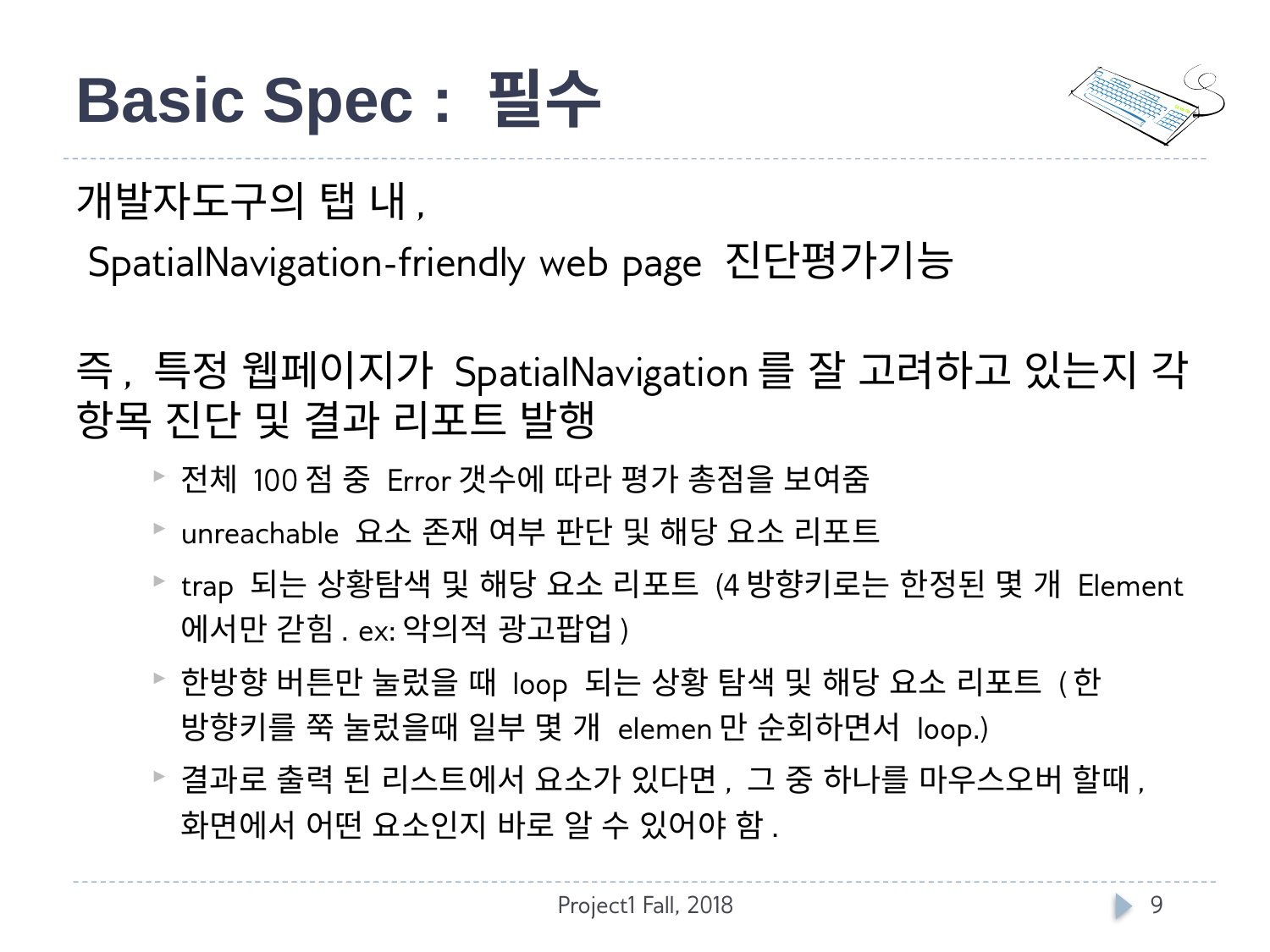

# Basic Spec : 필수
개발자도구의 탭 내,
 SpatialNavigation-friendly web page 진단평가기능
즉, 특정 웹페이지가 SpatialNavigation를 잘 고려하고 있는지 각 항목 진단 및 결과 리포트 발행
전체 100점 중 Error갯수에 따라 평가 총점을 보여줌
unreachable 요소 존재 여부 판단 및 해당 요소 리포트
trap 되는 상황탐색 및 해당 요소 리포트 (4방향키로는 한정된 몇 개 Element에서만 갇힘. ex:악의적 광고팝업)
한방향 버튼만 눌렀을 때 loop 되는 상황 탐색 및 해당 요소 리포트 (한 방향키를 쭉 눌렀을때 일부 몇 개 elemen만 순회하면서 loop.)
결과로 출력 된 리스트에서 요소가 있다면, 그 중 하나를 마우스오버 할때, 화면에서 어떤 요소인지 바로 알 수 있어야 함.
Project1 Fall, 2018
9